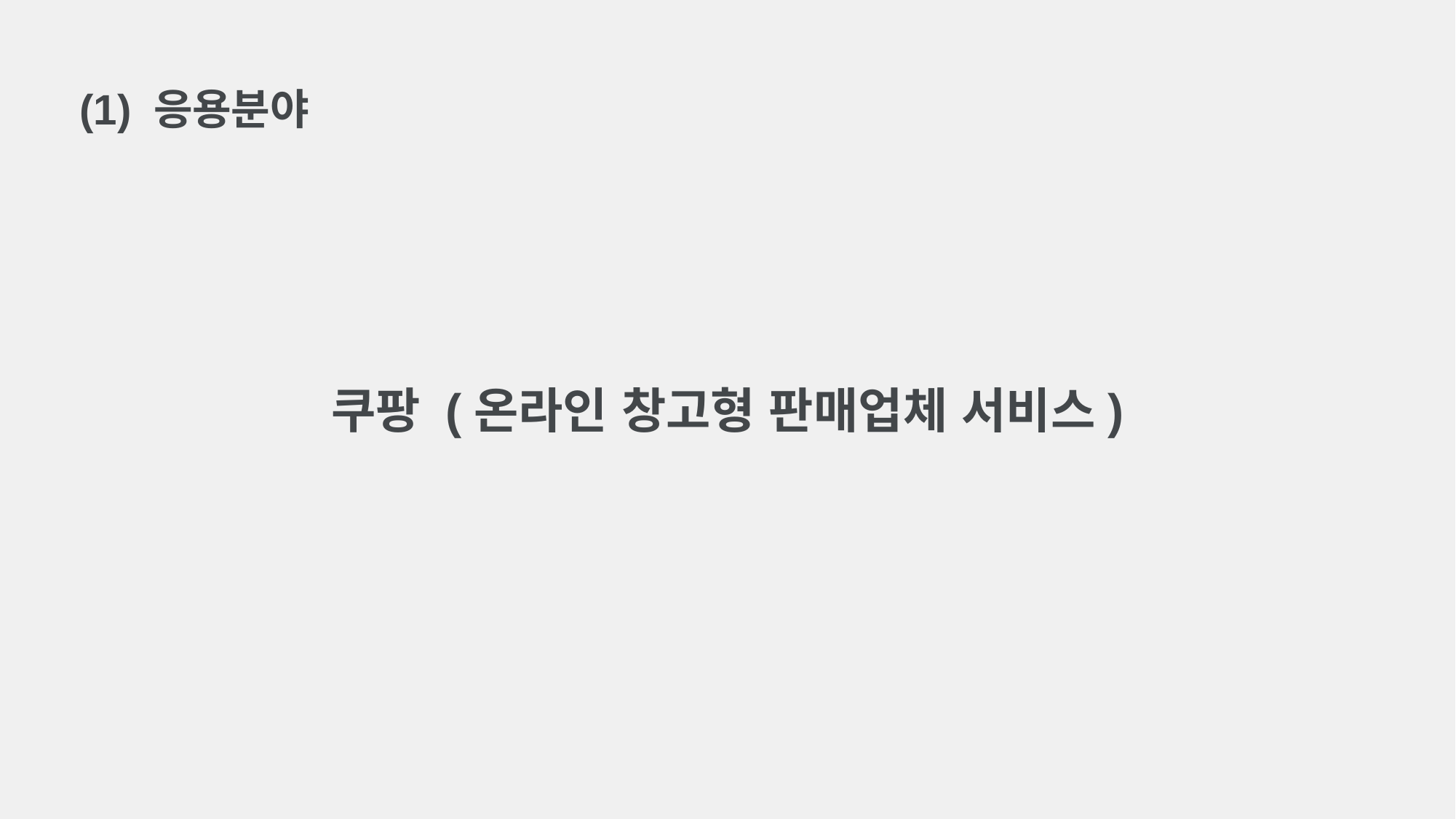

(1) 응용분야
쿠팡 (온라인 창고형 판매업체 서비스)